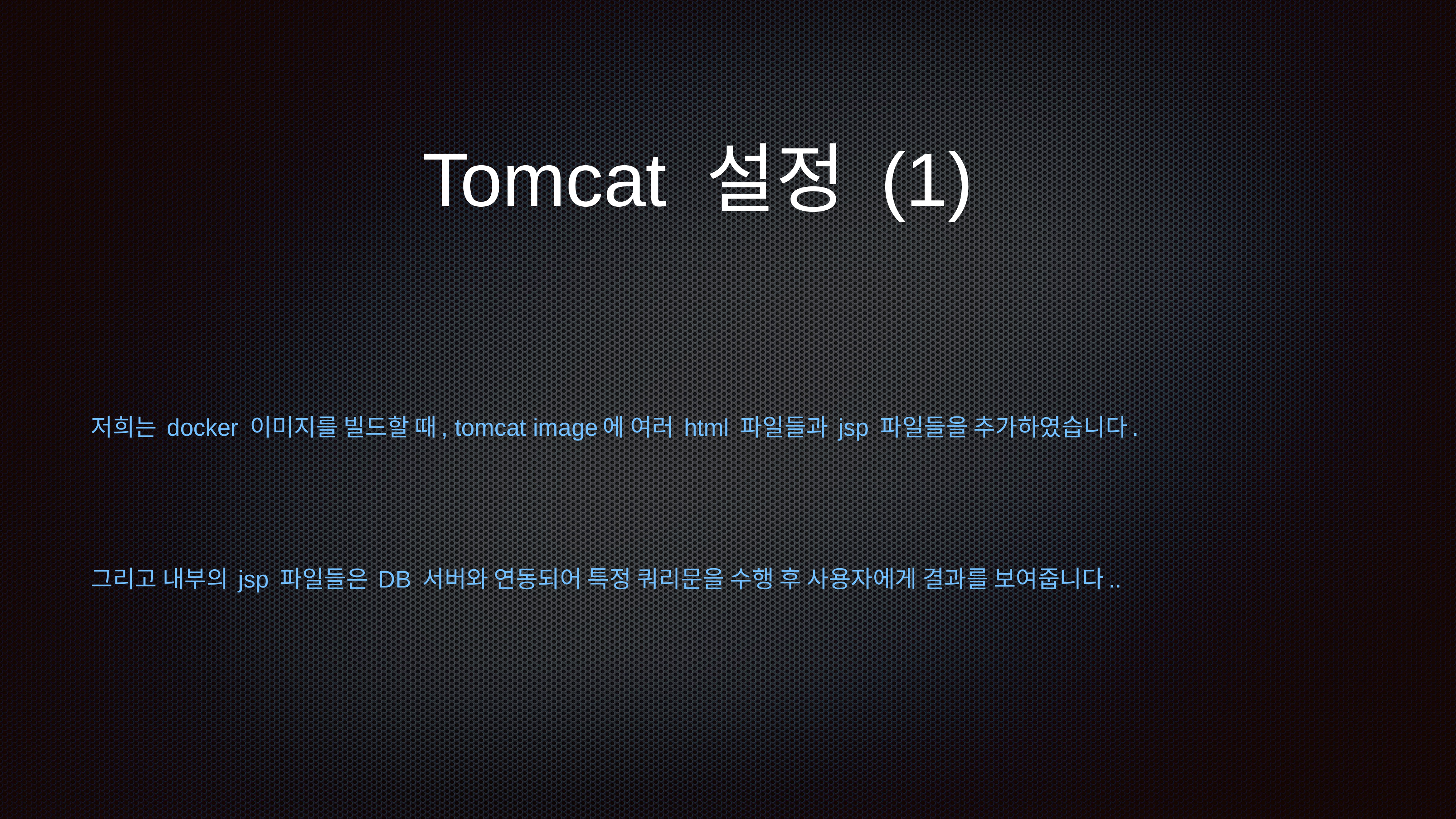

# Tomcat 설정 (1)
저희는 docker 이미지를 빌드할 때, tomcat image에 여러 html 파일들과 jsp 파일들을 추가하였습니다.
그리고 내부의 jsp 파일들은 DB 서버와 연동되어 특정 쿼리문을 수행 후 사용자에게 결과를 보여줍니다..